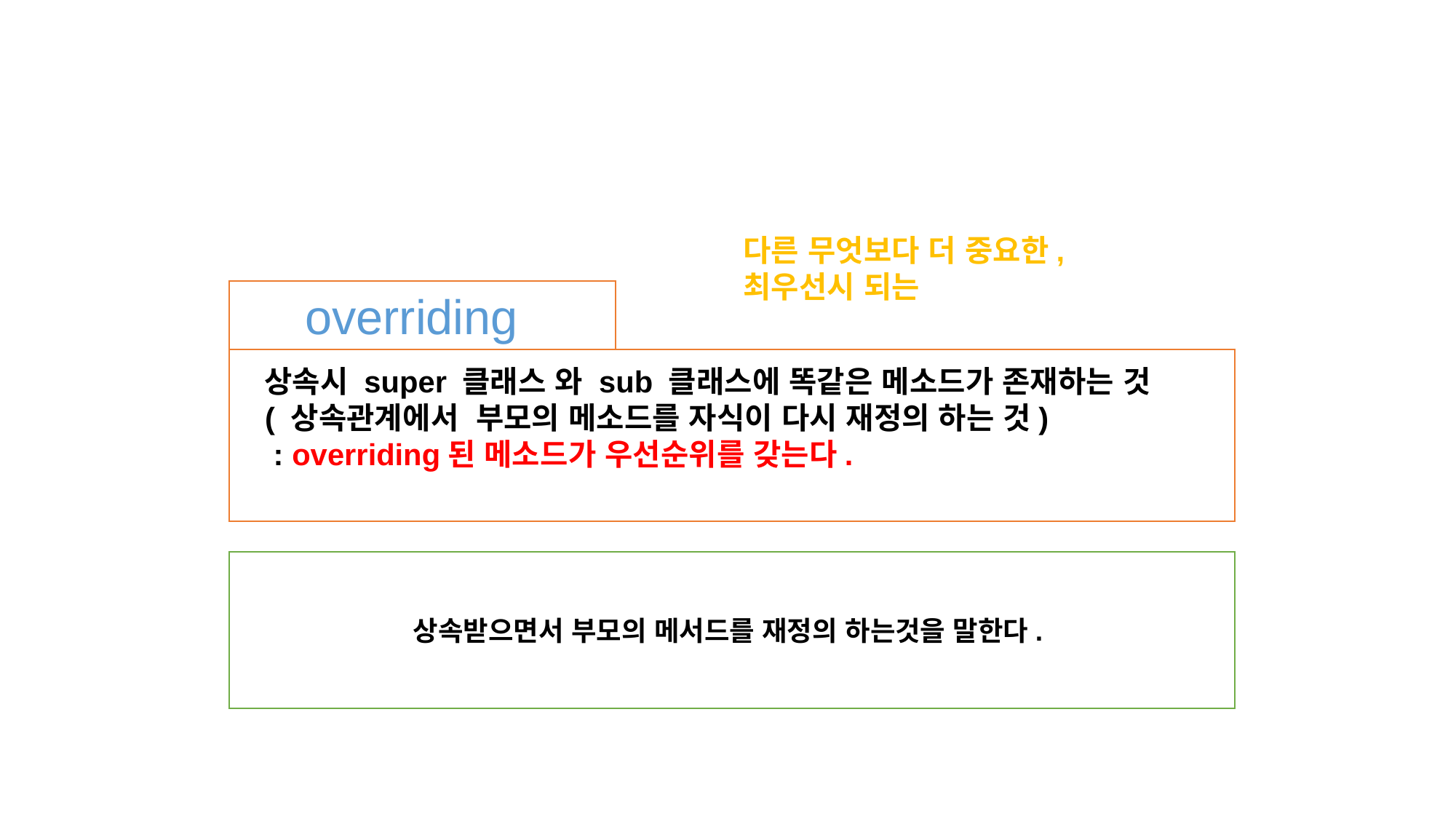

다른 무엇보다 더 중요한,
최우선시 되는

overriding

  상속시 super 클래스 와 sub 클래스에 똑같은 메소드가 존재하는 것
   ( 상속관계에서  부모의 메소드를 자식이 다시 재정의 하는 것)
    : overriding된 메소드가 우선순위를 갖는다.

상속받으면서 부모의 메서드를 재정의 하는것을 말한다.